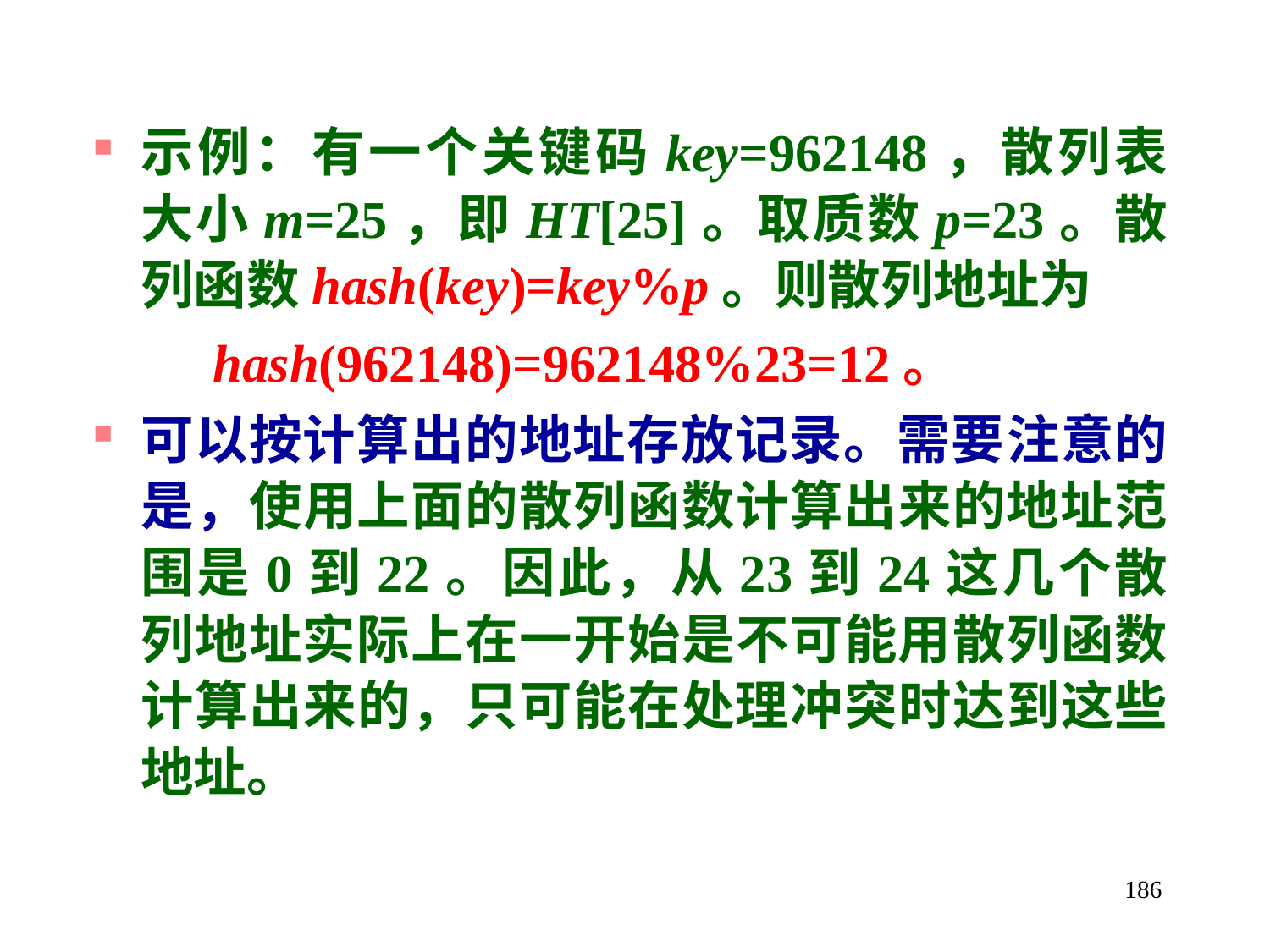

示例：有一个关键码key=962148，散列表大小m=25，即HT[25]。取质数p=23。散列函数hash(key)=key%p。则散列地址为
         hash(962148)=962148%23=12。
可以按计算出的地址存放记录。需要注意的是，使用上面的散列函数计算出来的地址范围是0到22。因此，从23到24这几个散列地址实际上在一开始是不可能用散列函数计算出来的，只可能在处理冲突时达到这些地址。

186